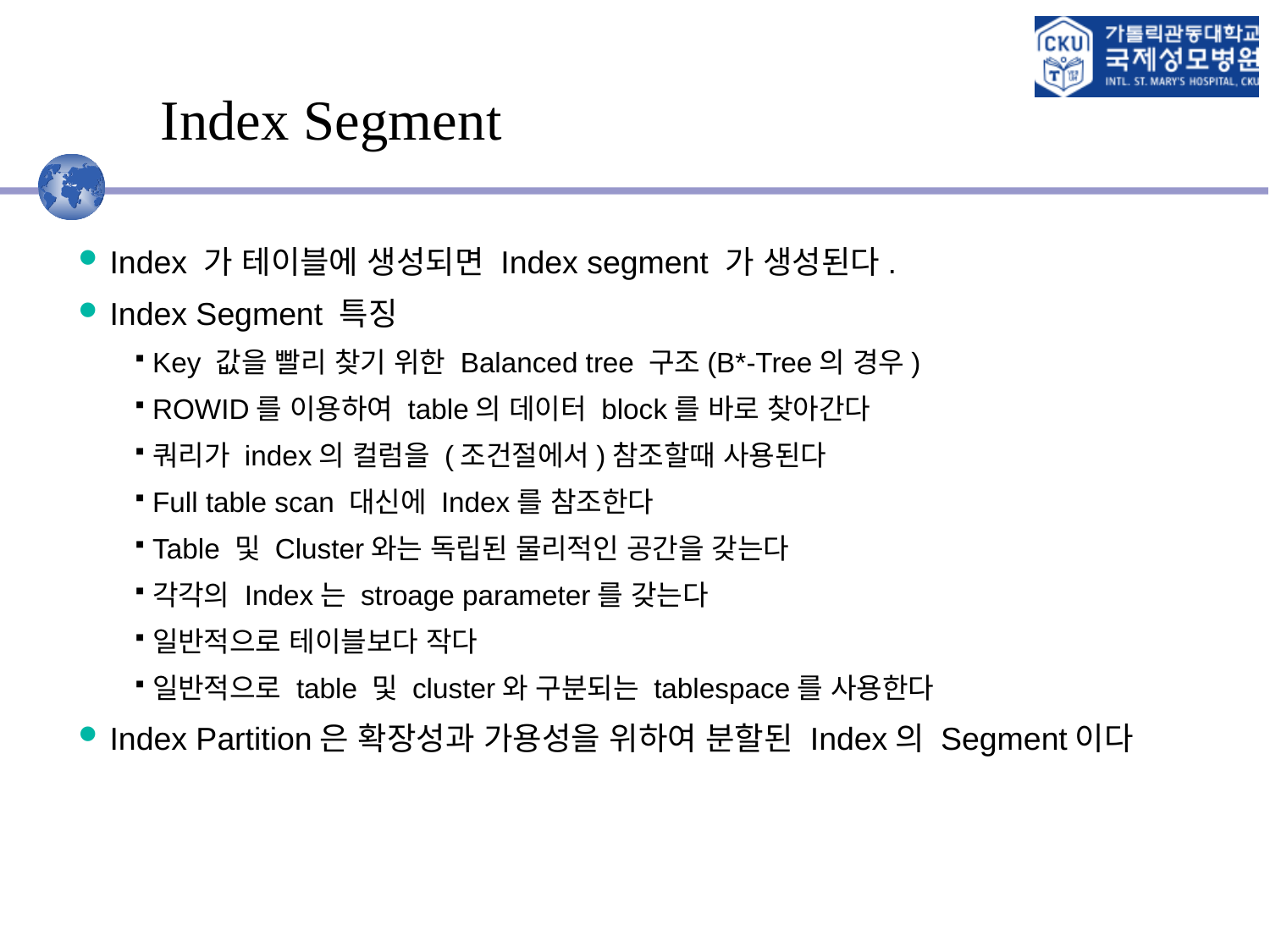

# Index Segment
Index 가 테이블에 생성되면 Index segment 가 생성된다.
Index Segment 특징
Key 값을 빨리 찾기 위한 Balanced tree 구조(B*-Tree의 경우)
ROWID를 이용하여 table의 데이터 block를 바로 찾아간다
쿼리가 index의 컬럼을 (조건절에서)참조할때 사용된다
Full table scan 대신에 Index를 참조한다
Table 및 Cluster와는 독립된 물리적인 공간을 갖는다
각각의 Index는 stroage parameter를 갖는다
일반적으로 테이블보다 작다
일반적으로 table 및 cluster와 구분되는 tablespace를 사용한다
Index Partition은 확장성과 가용성을 위하여 분할된 Index의 Segment이다